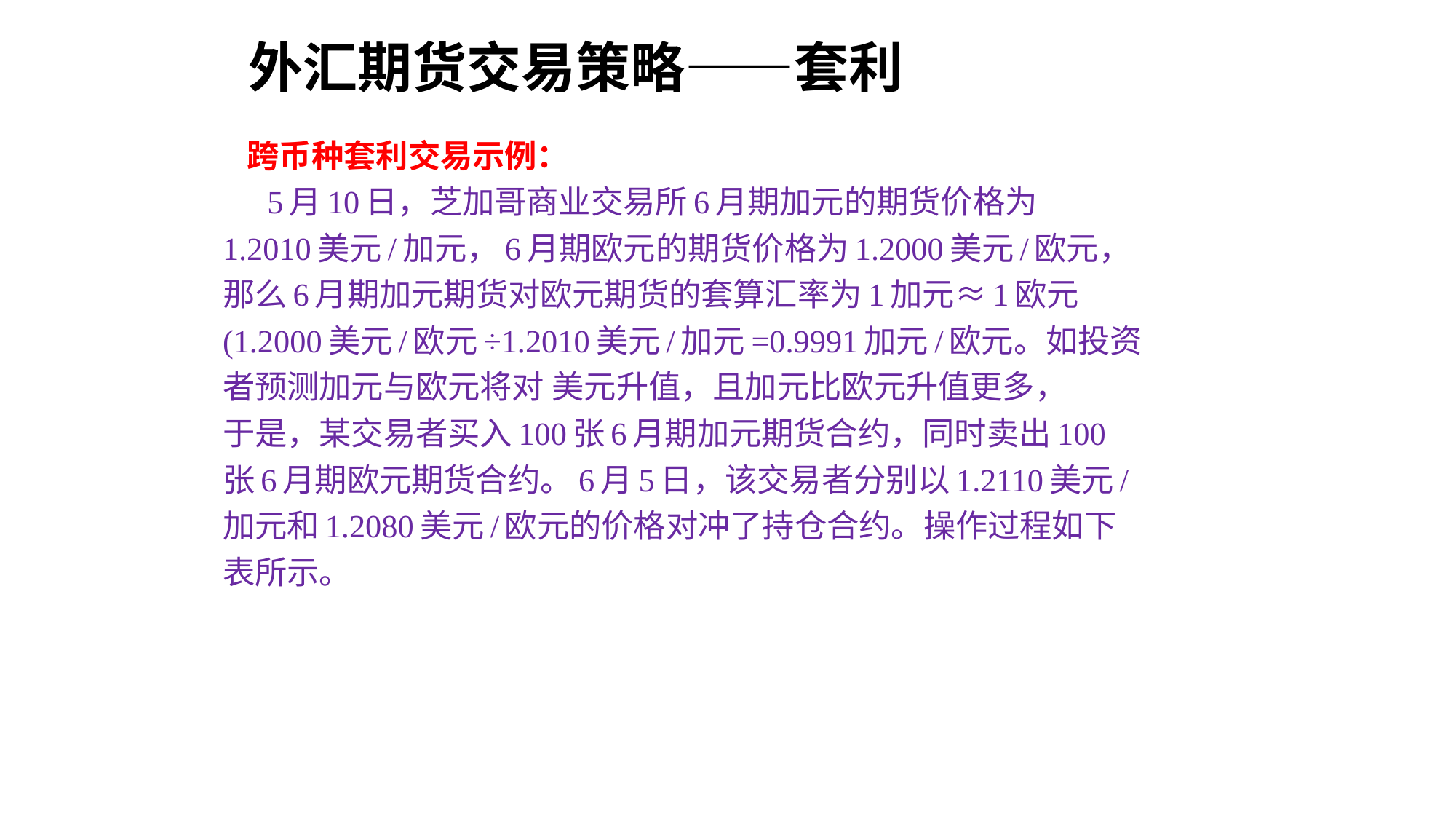

外汇期货交易策略——套利
    跨币种套利交易示例：
       5月10日，芝加哥商业交易所6月期加元的期货价格为
1.2010美元/加元，6月期欧元的期货价格为1.2000美元/欧元，
那么6月期加元期货对欧元期货的套算汇率为1加元≈1欧元
(1.2000美元/欧元÷1.2010美元/加元=0.9991加元/欧元。如投资
者预测加元与欧元将对 美元升值，且加元比欧元升值更多，
于是，某交易者买入100张6月期加元期货合约，同时卖出100
张6月期欧元期货合约。6月5日，该交易者分别以1.2110美元/
加元和1.2080美元/欧元的价格对冲了持仓合约。操作过程如下
表所示。